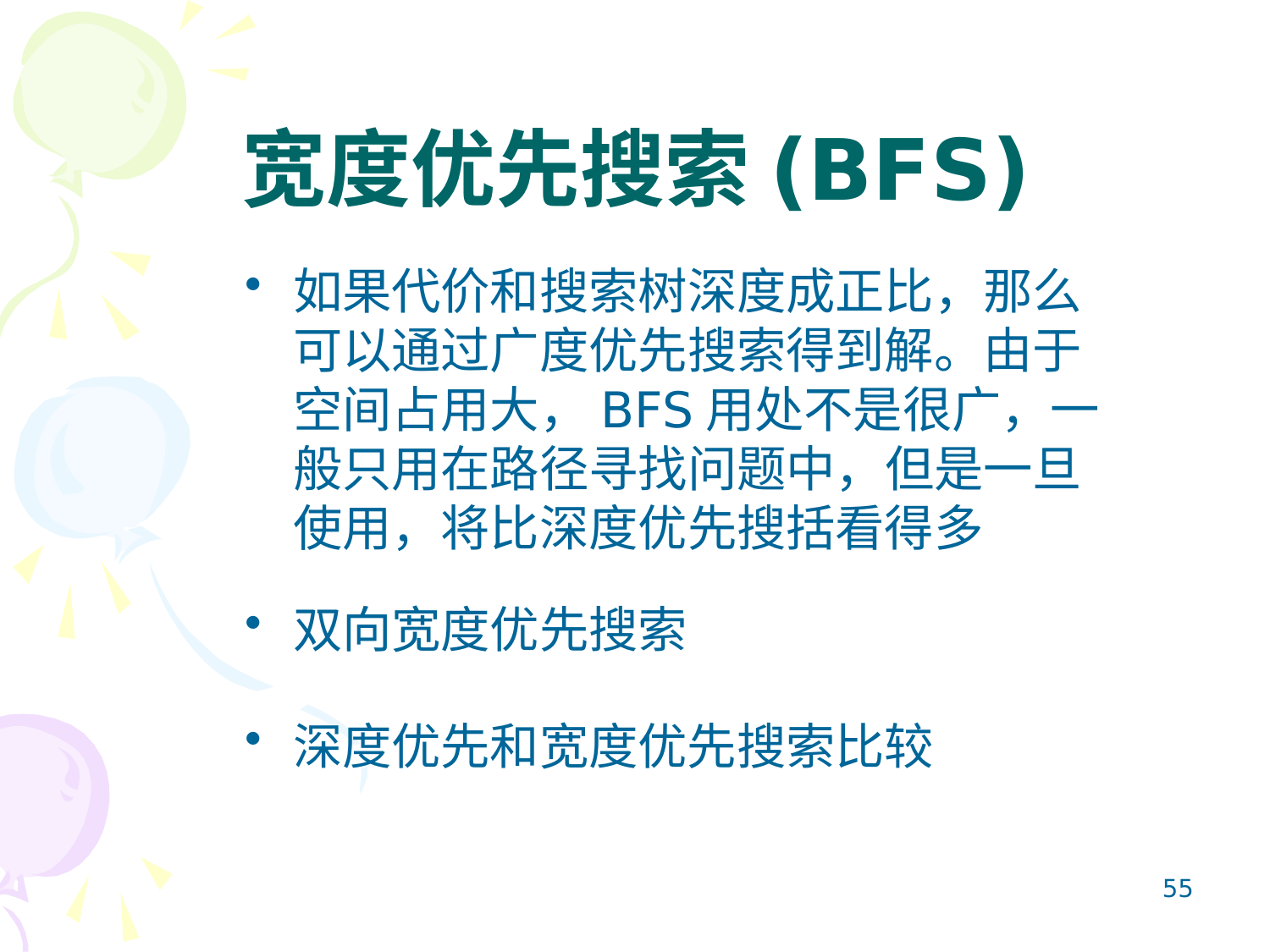

# 宽度优先搜索(BFS)
如果代价和搜索树深度成正比，那么可以通过广度优先搜索得到解。由于空间占用大，BFS用处不是很广，一般只用在路径寻找问题中，但是一旦使用，将比深度优先搜括看得多
双向宽度优先搜索
深度优先和宽度优先搜索比较
55